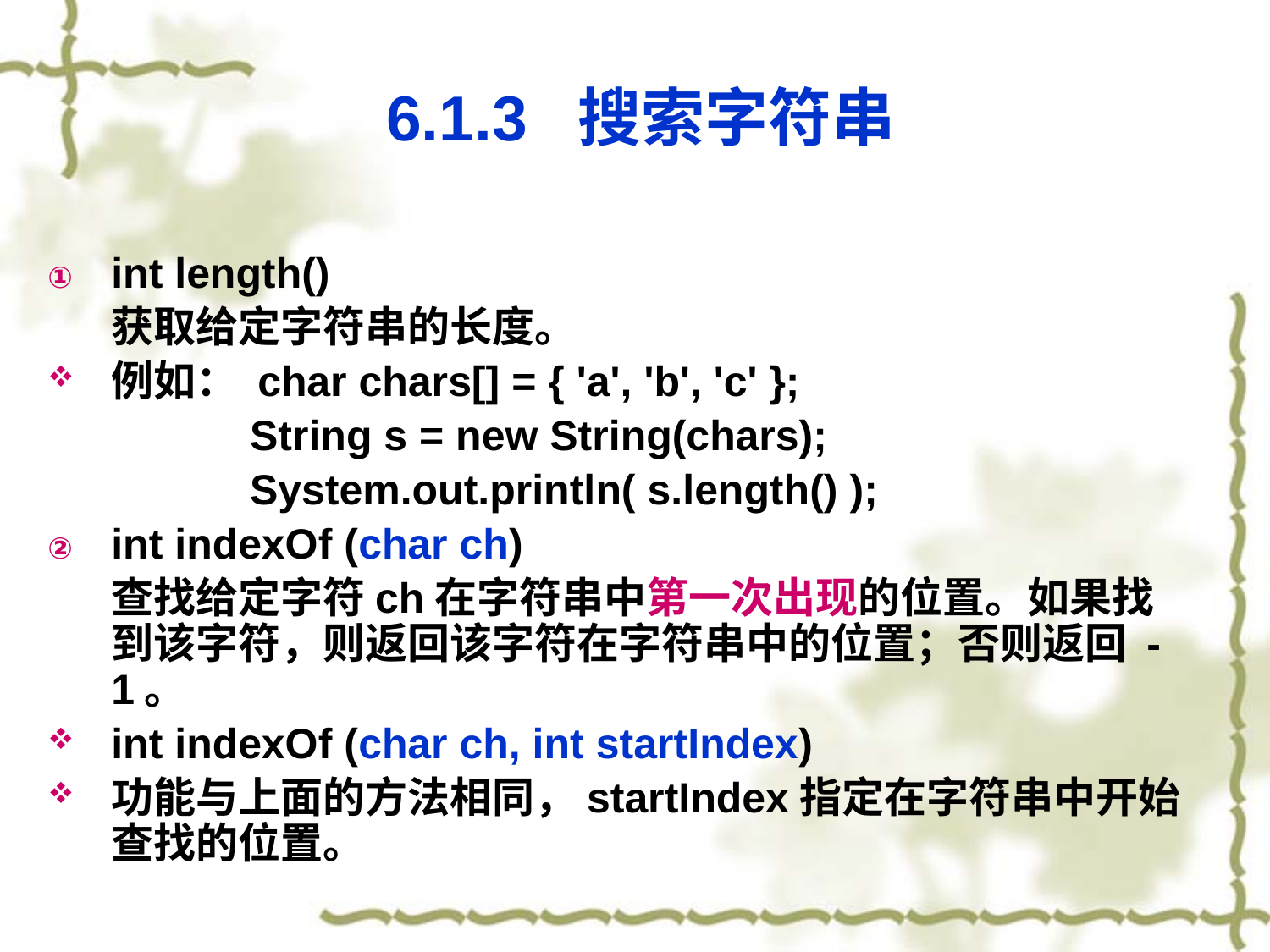

# 6.1.3  搜索字符串

int length()
	获取给定字符串的长度。
例如： char chars[] = { 'a', 'b', 'c' };
 String s = new String(chars);
 System.out.println( s.length() );
int indexOf (char ch)
	查找给定字符ch在字符串中第一次出现的位置。如果找到该字符，则返回该字符在字符串中的位置；否则返回 -1。
int indexOf (char ch, int startIndex)
功能与上面的方法相同，startIndex指定在字符串中开始查找的位置。